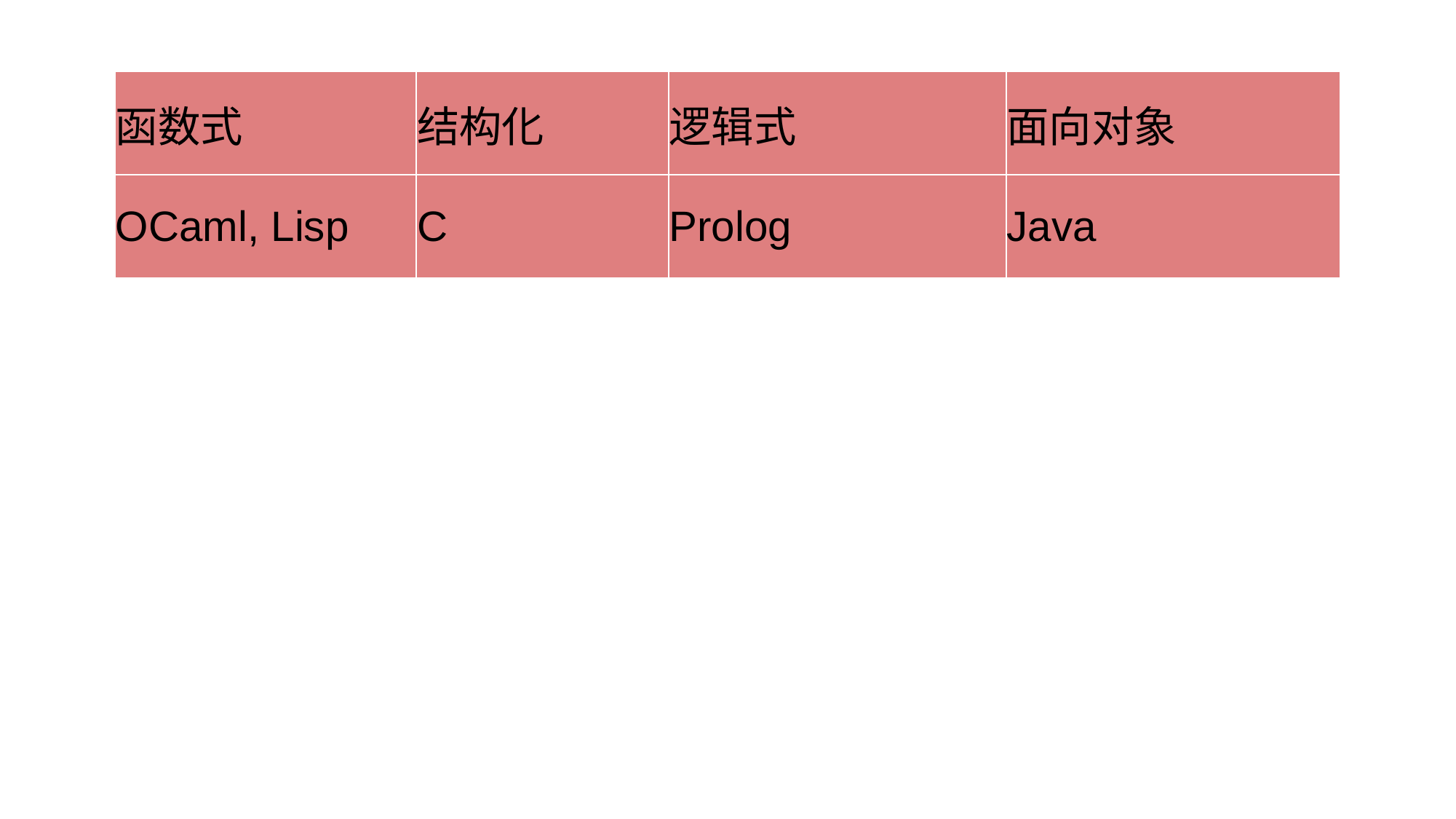

| 函数式 | 结构化 | 逻辑式 | 面向对象 |
| --- | --- | --- | --- |
| OCaml, Lisp | C | Prolog | Java |